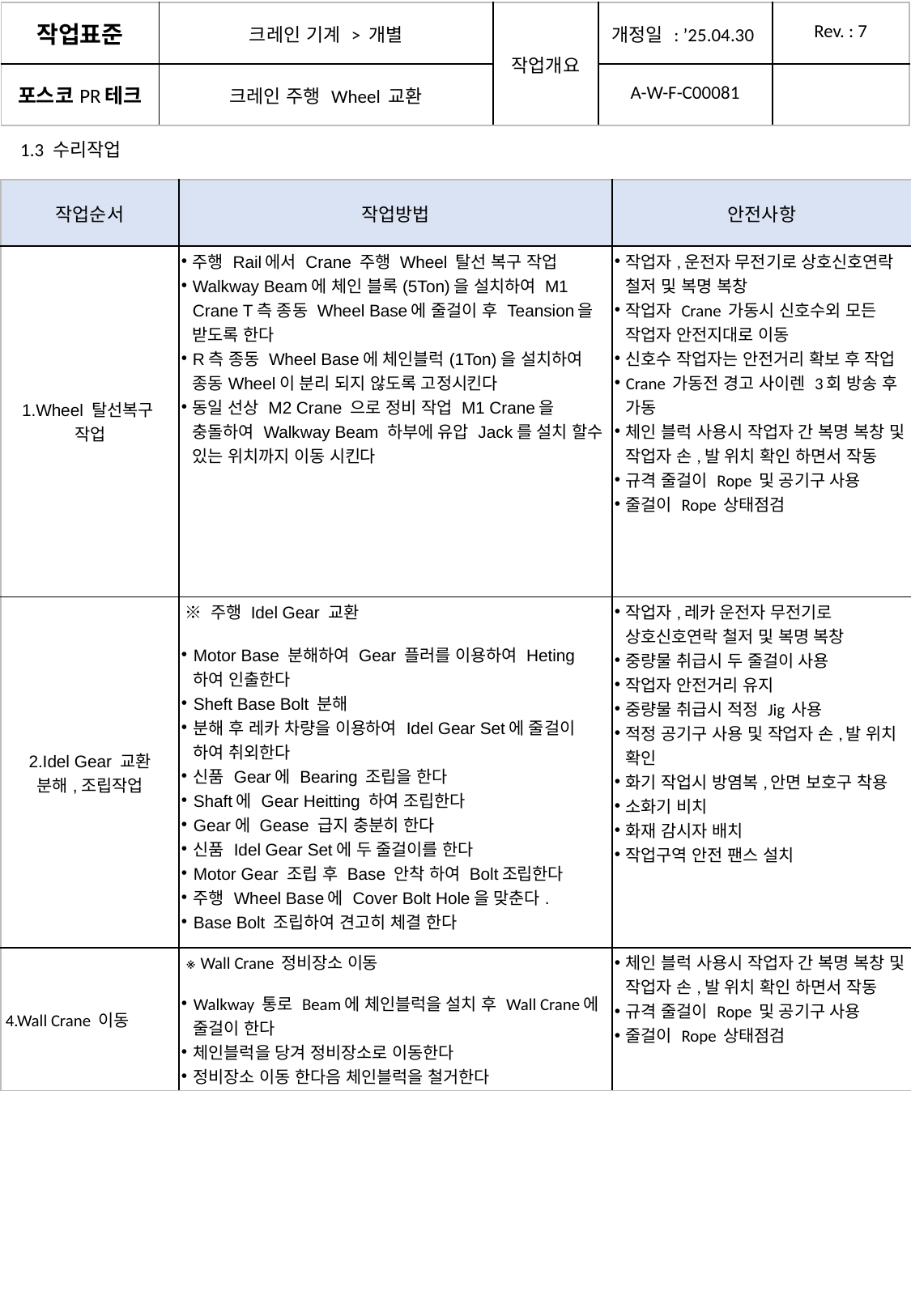

1.3 수리작업
| 작업순서 | 작업방법 | 안전사항 |
| --- | --- | --- |
| 1.Wheel 탈선복구 작업 | 주행 Rail에서 Crane 주행 Wheel 탈선 복구 작업 Walkway Beam에 체인 블록(5Ton)을 설치하여 M1 Crane T측 종동 Wheel Base에 줄걸이 후 Teansion을 받도록 한다 R측 종동 Wheel Base에 체인블럭(1Ton)을 설치하여 종동Wheel이 분리 되지 않도록 고정시킨다 동일 선상 M2 Crane 으로 정비 작업 M1 Crane을 충돌하여 Walkway Beam 하부에 유압 Jack를 설치 할수 있는 위치까지 이동 시킨다 | 작업자,운전자 무전기로 상호신호연락 철저 및 복명 복창 작업자 Crane 가동시 신호수외 모든 작업자 안전지대로 이동 신호수 작업자는 안전거리 확보 후 작업 Crane 가동전 경고 사이렌 3회 방송 후 가동 체인 블럭 사용시 작업자 간 복명 복창 및 작업자 손,발 위치 확인 하면서 작동 규격 줄걸이 Rope 및 공기구 사용 줄걸이 Rope 상태점검 |
| 2.Idel Gear 교환 분해,조립작업 | ※ 주행 Idel Gear 교환 Motor Base 분해하여 Gear 플러를 이용하여 Heting 하여 인출한다 Sheft Base Bolt 분해 분해 후 레카 차량을 이용하여 Idel Gear Set에 줄걸이 하여 취외한다 신품 Gear에 Bearing 조립을 한다 Shaft에 Gear Heitting 하여 조립한다 Gear에 Gease 급지 충분히 한다 신품 Idel Gear Set에 두 줄걸이를 한다 Motor Gear 조립 후 Base 안착 하여 Bolt조립한다 주행 Wheel Base에 Cover Bolt Hole을 맞춘다. Base Bolt 조립하여 견고히 체결 한다 | 작업자,레카 운전자 무전기로 상호신호연락 철저 및 복명 복창 중량물 취급시 두 줄걸이 사용 작업자 안전거리 유지 중량물 취급시 적정 Jig 사용 적정 공기구 사용 및 작업자 손,발 위치 확인 화기 작업시 방염복,안면 보호구 착용 소화기 비치 화재 감시자 배치 작업구역 안전 팬스 설치 |
| 4.Wall Crane 이동 | ※ Wall Crane 정비장소 이동 Walkway 통로 Beam에 체인블럭을 설치 후 Wall Crane에 줄걸이 한다 체인블럭을 당겨 정비장소로 이동한다 정비장소 이동 한다음 체인블럭을 철거한다 | 체인 블럭 사용시 작업자 간 복명 복창 및 작업자 손,발 위치 확인 하면서 작동 규격 줄걸이 Rope 및 공기구 사용 줄걸이 Rope 상태점검 |